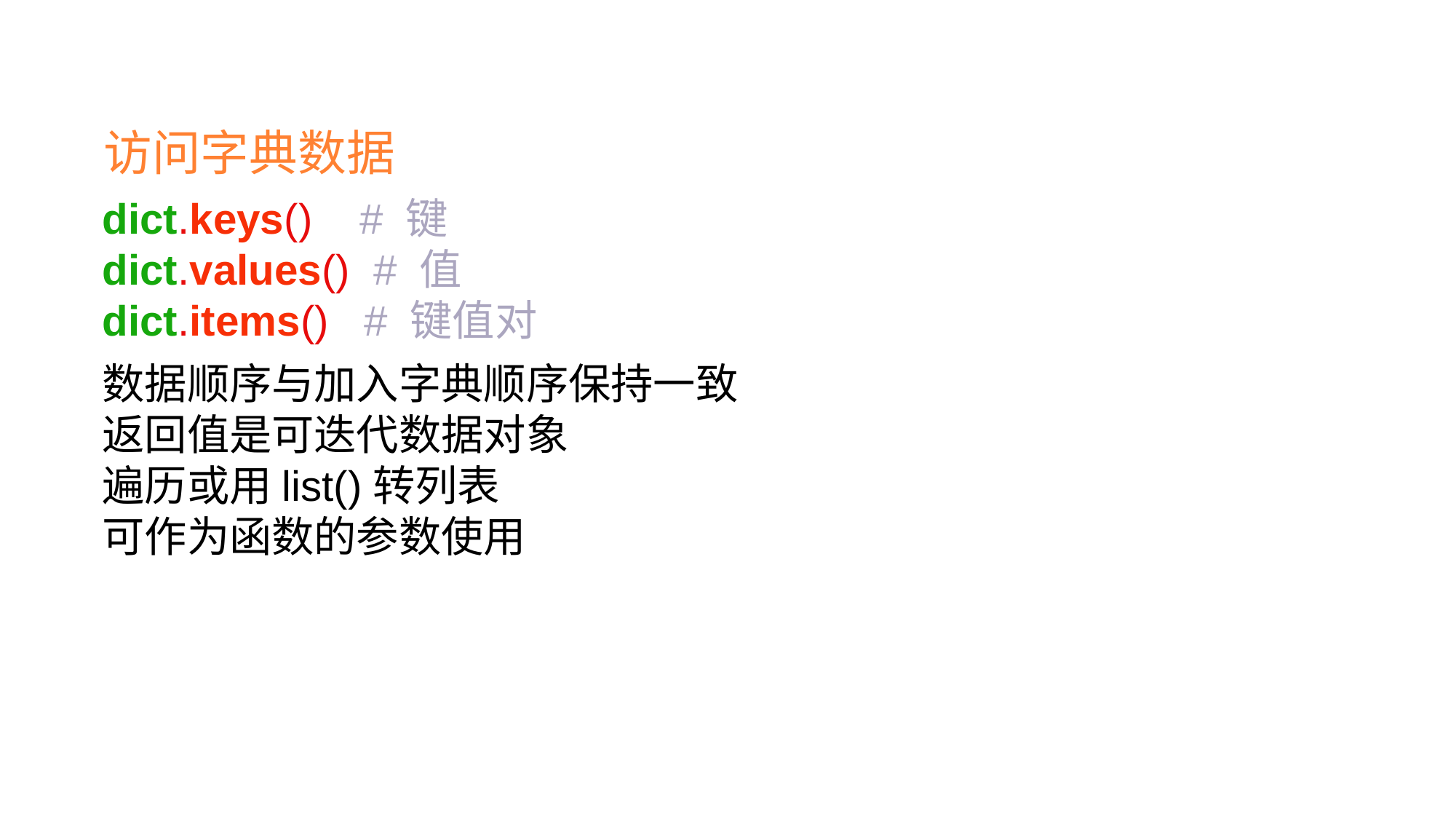

访问字典数据
dict.keys()    # 键
dict.values()  # 值
dict.items()   # 键值对
数据顺序与加入字典顺序保持一致
返回值是可迭代数据对象
遍历或用list()转列表
可作为函数的参数使用